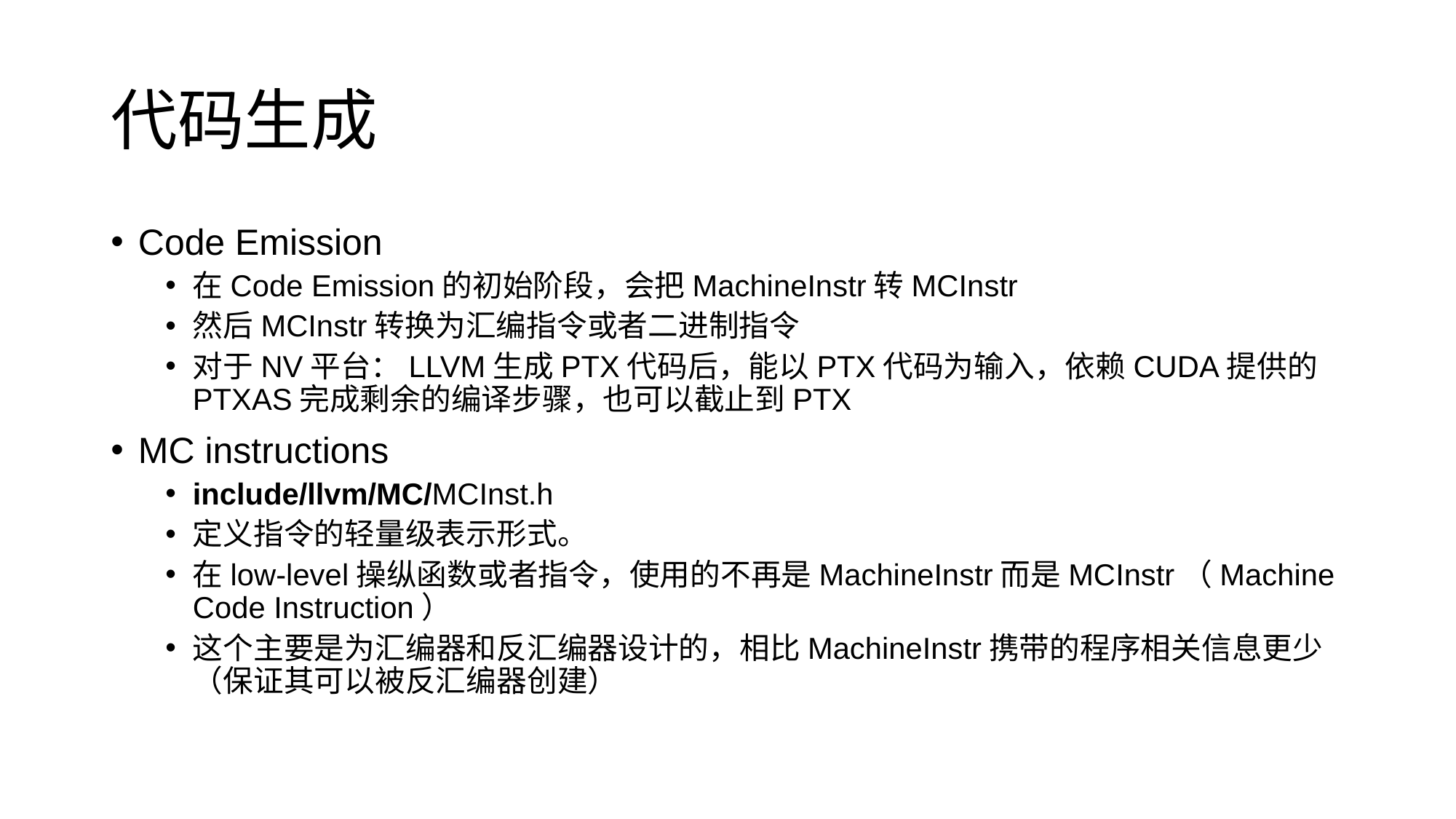

# 代码生成
Code Emission
在Code Emission的初始阶段，会把MachineInstr转MCInstr
然后MCInstr转换为汇编指令或者二进制指令
对于NV平台：LLVM生成PTX代码后，能以PTX代码为输入，依赖CUDA提供的PTXAS完成剩余的编译步骤，也可以截止到PTX
MC instructions
include/llvm/MC/MCInst.h
定义指令的轻量级表示形式。
在low-level操纵函数或者指令，使用的不再是MachineInstr而是MCInstr（Machine Code Instruction）
这个主要是为汇编器和反汇编器设计的，相比MachineInstr携带的程序相关信息更少（保证其可以被反汇编器创建）